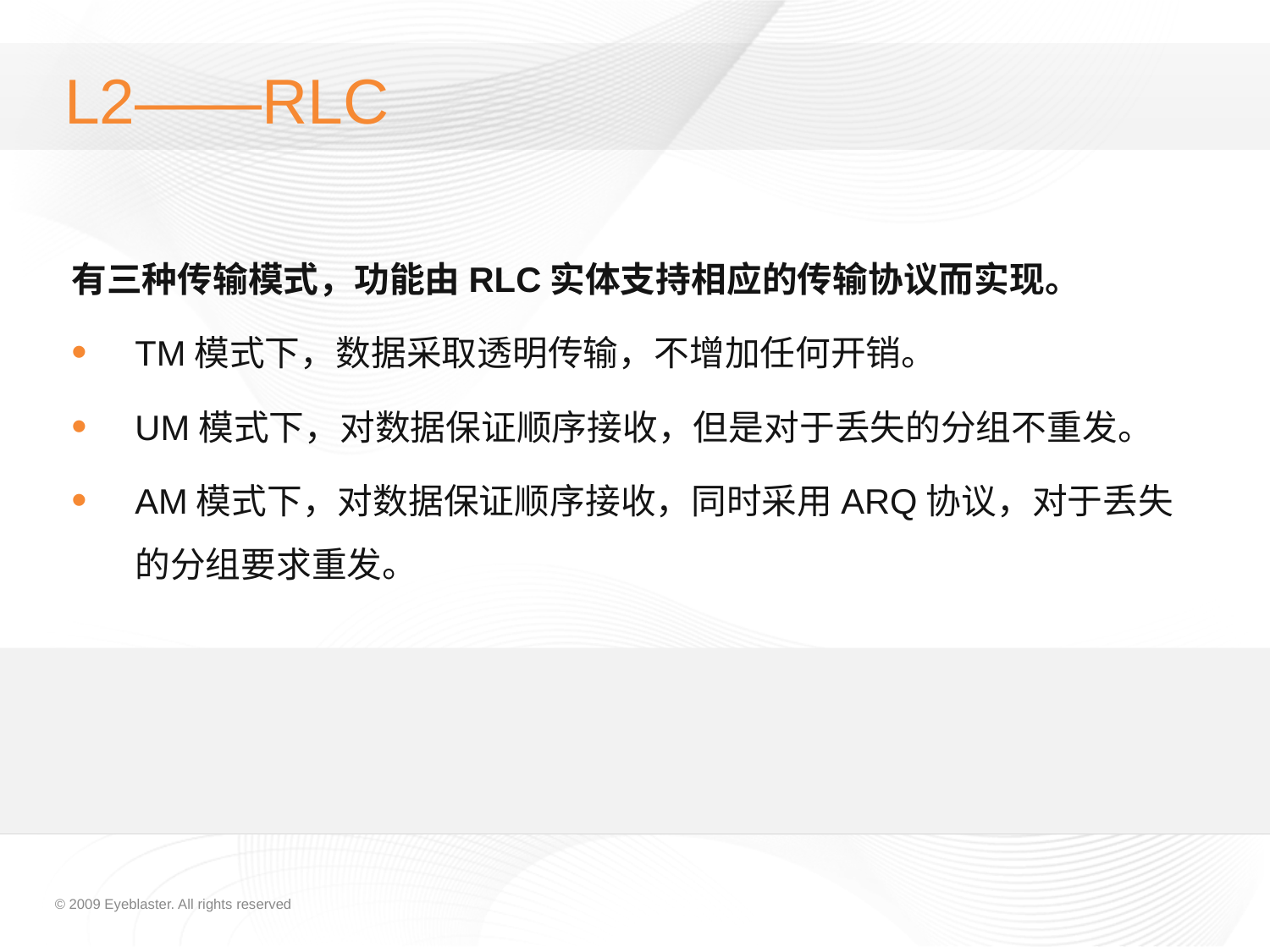

# L2——RLC
有三种传输模式，功能由RLC实体支持相应的传输协议而实现。
TM模式下，数据采取透明传输，不增加任何开销。
UM模式下，对数据保证顺序接收，但是对于丢失的分组不重发。
AM模式下，对数据保证顺序接收，同时采用ARQ协议，对于丢失的分组要求重发。